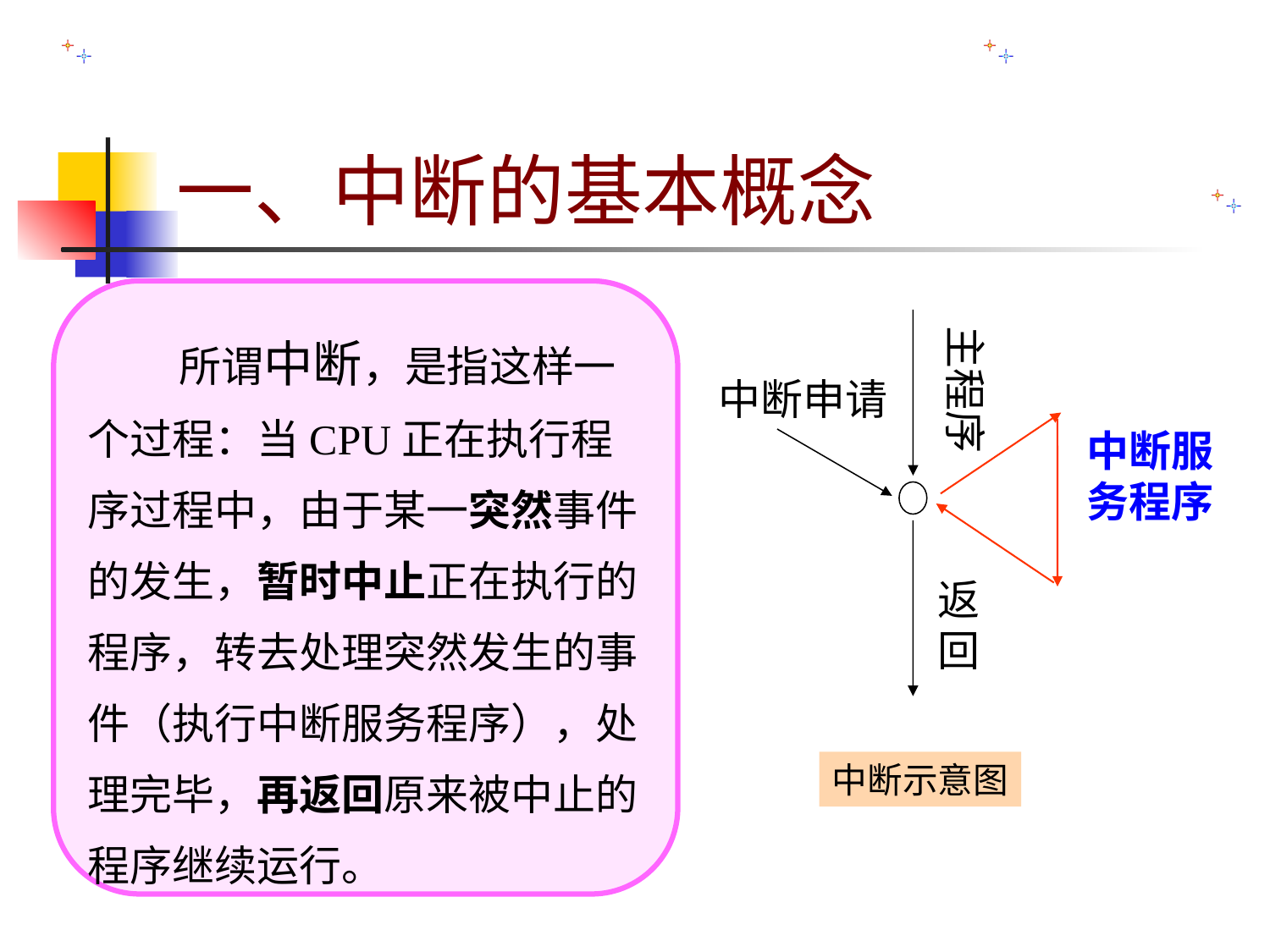

一、中断的基本概念

所谓中断，是指这样一个过程：当CPU正在执行程序过程中，由于某一突然事件的发生，暂时中止正在执行的程序，转去处理突然发生的事件（执行中断服务程序），处理完毕，再返回原来被中止的程序继续运行。

主程序
中断申请

中断服务程序

返回
中断示意图